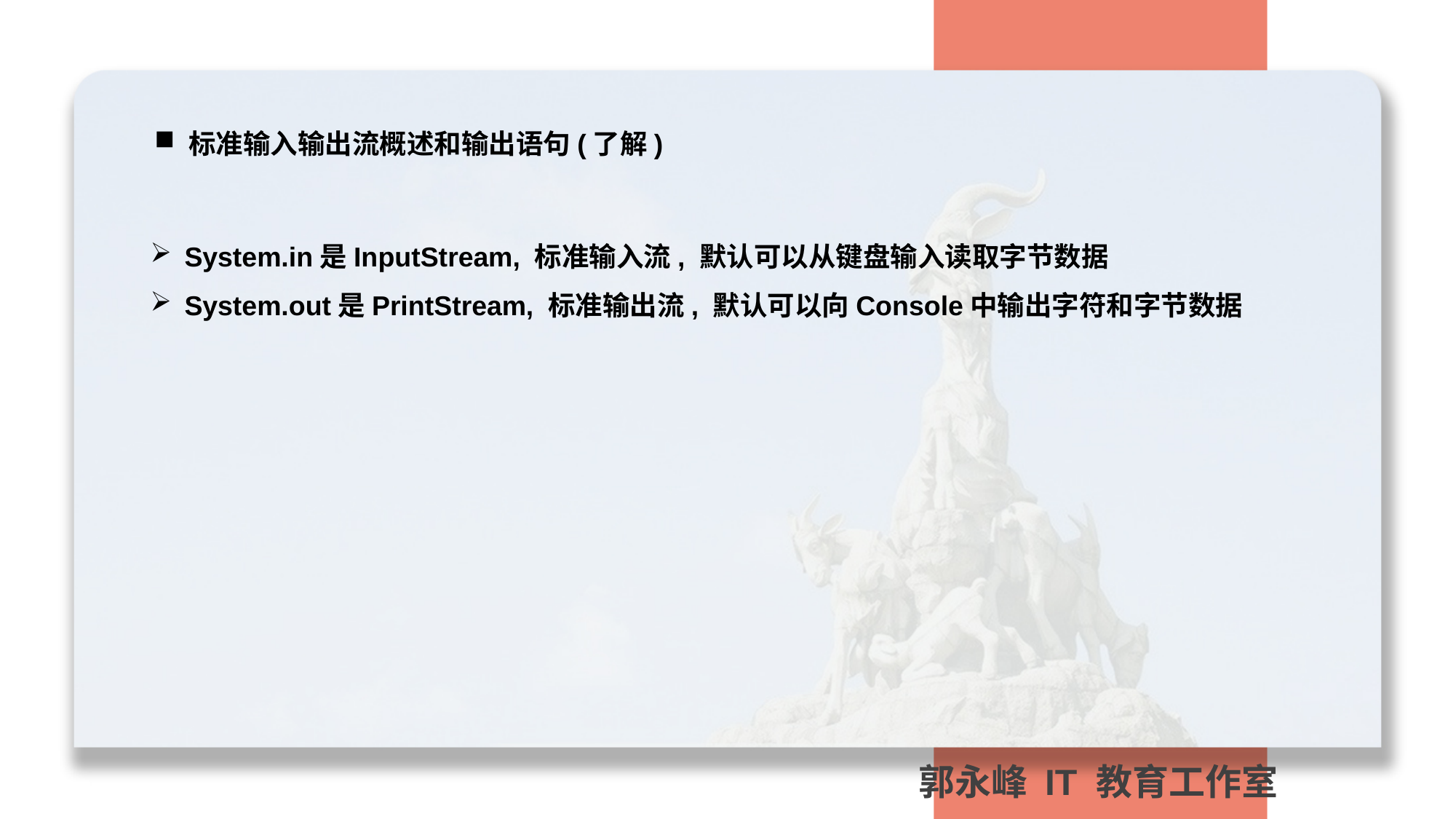

标准输入输出流概述和输出语句(了解)
System.in是InputStream, 标准输入流, 默认可以从键盘输入读取字节数据
System.out是PrintStream, 标准输出流, 默认可以向Console中输出字符和字节数据